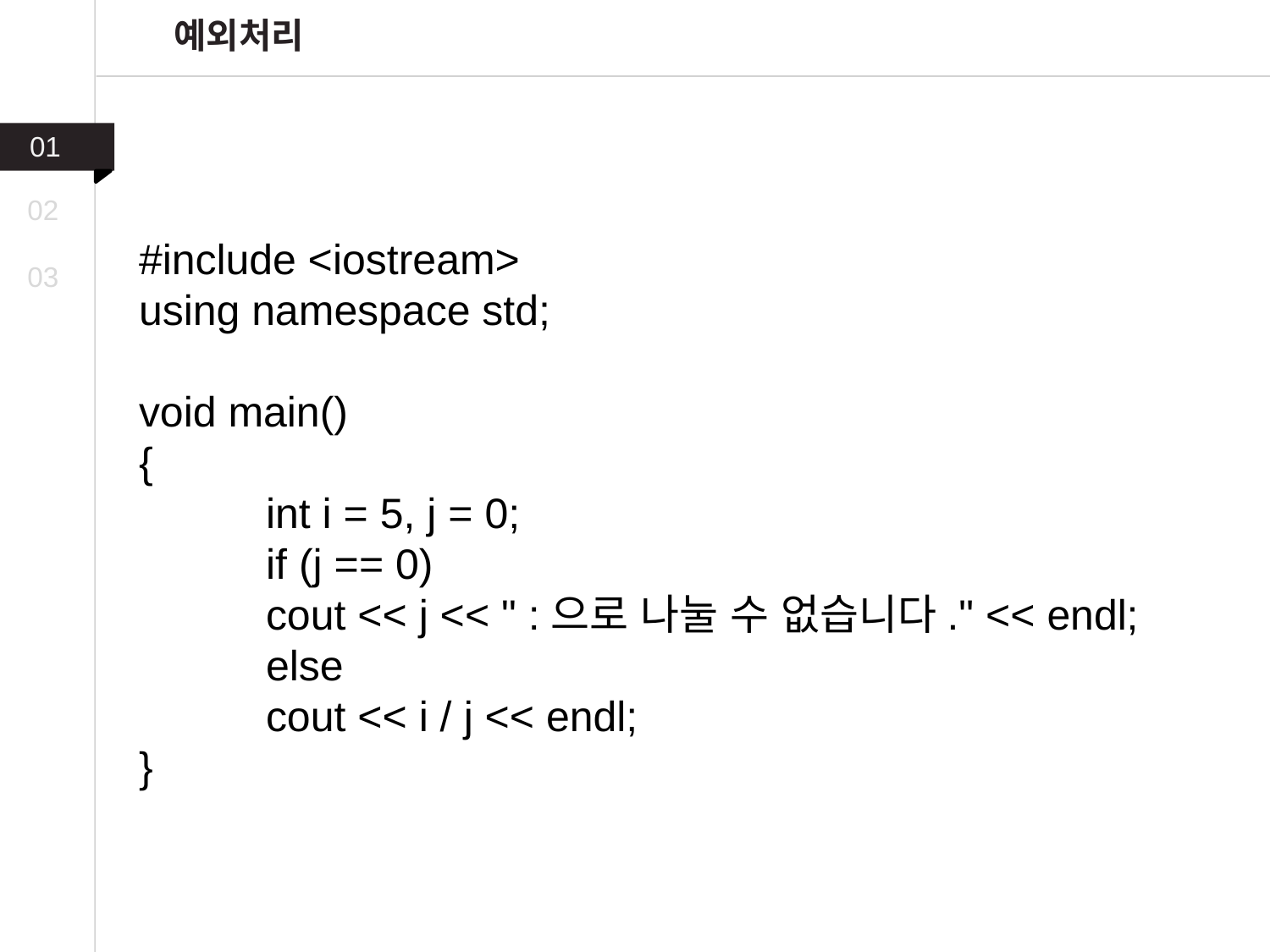

예외처리
01

02
#include <iostream>
using namespace std;

void main()
{
	int i = 5, j = 0;
	if (j == 0)
	cout << j << " :으로 나눌 수 없습니다." << endl;
	else
	cout << i / j << endl;
}
03